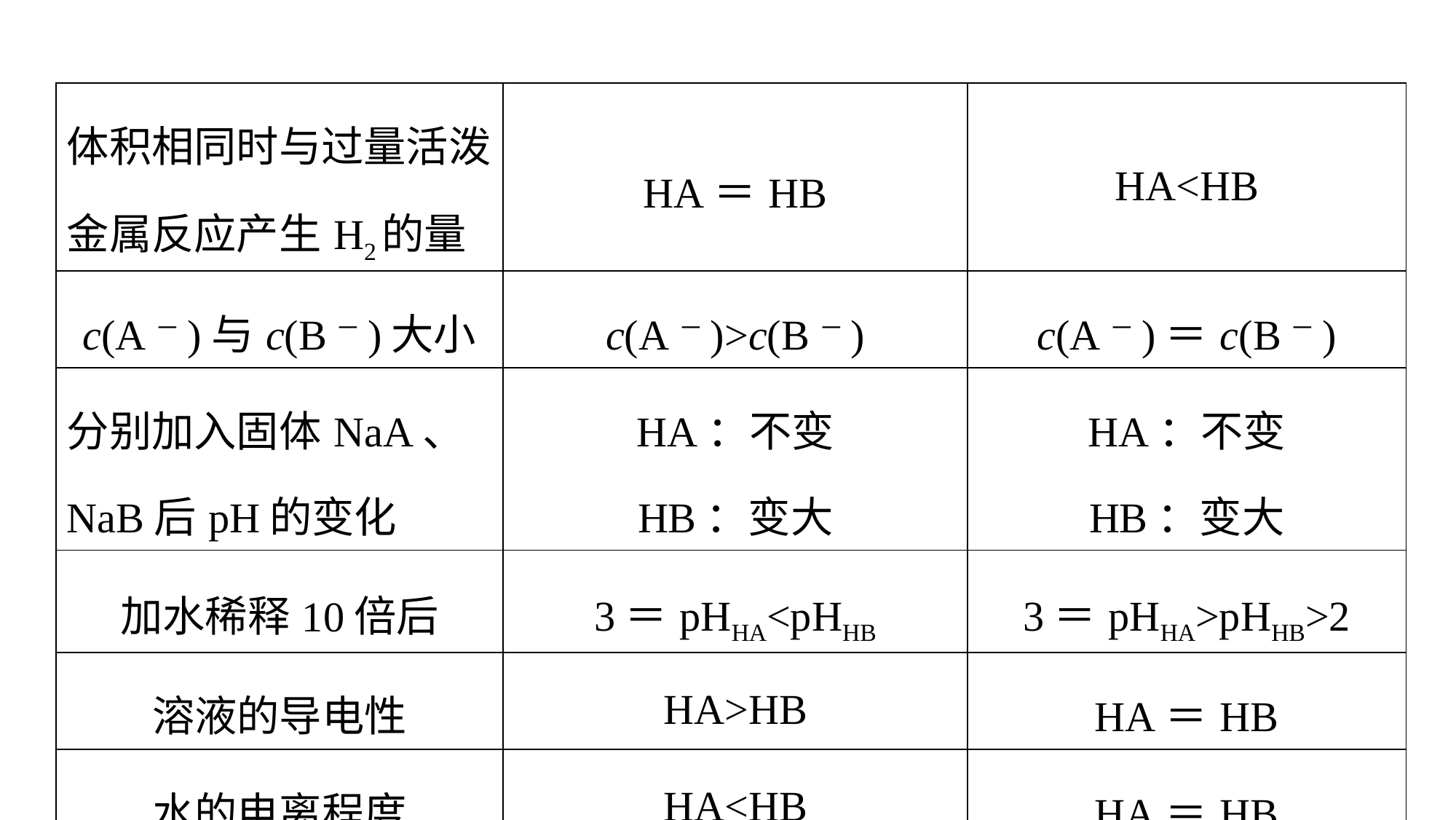

| 体积相同时与过量活泼金属反应产生H2的量 | HA＝HB | HA<HB |
| --- | --- | --- |
| c(A－)与c(B－)大小 | c(A－)>c(B－) | c(A－)＝c(B－) |
| 分别加入固体NaA、NaB后pH的变化 | HA：不变 HB：变大 | HA：不变 HB：变大 |
| 加水稀释10倍后 | 3＝pHHA<pHHB | 3＝pHHA>pHHB>2 |
| 溶液的导电性 | HA>HB | HA＝HB |
| 水的电离程度 | HA<HB | HA＝HB |